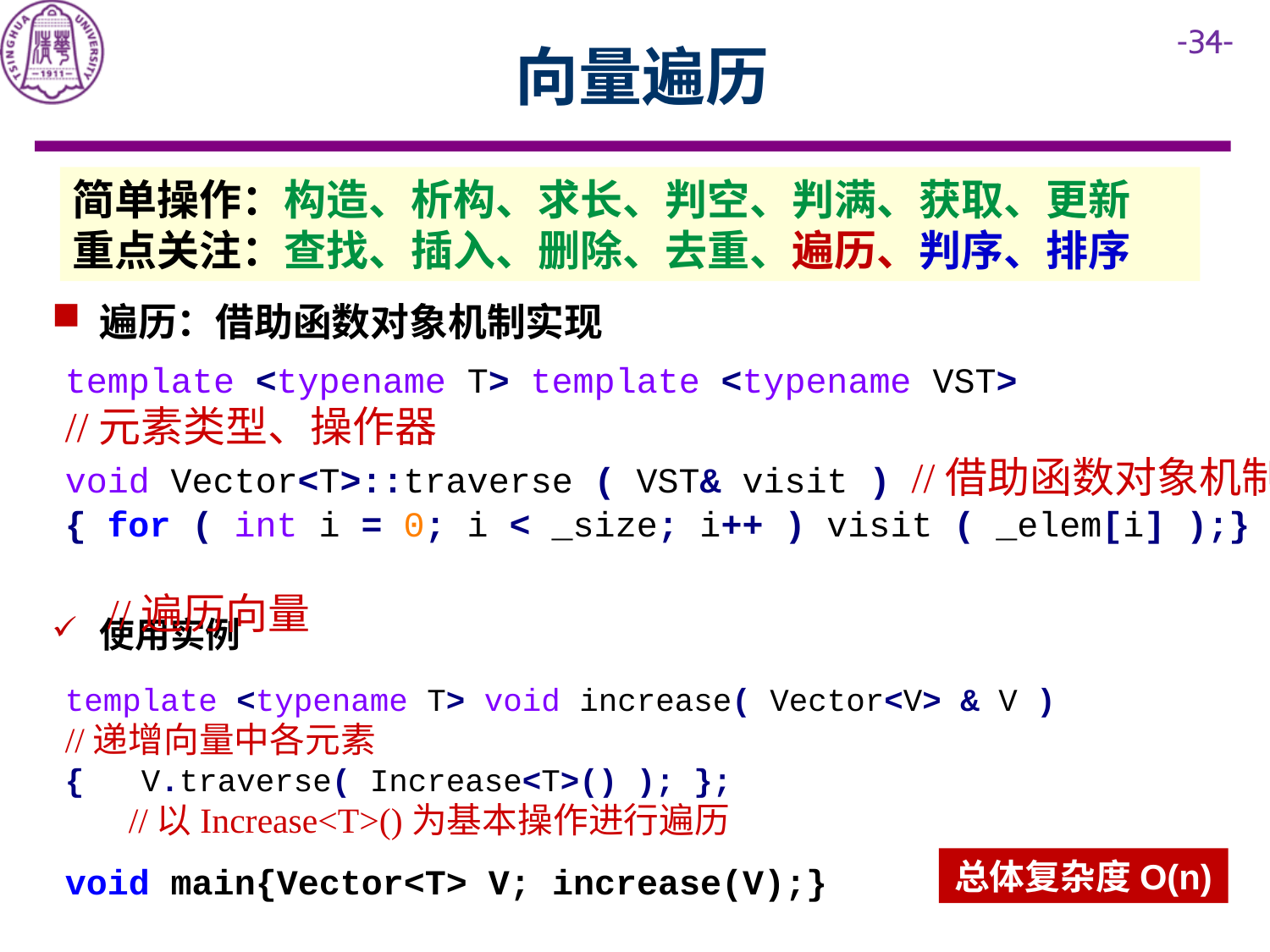

# 向量遍历
简单操作：构造、析构、求长、判空、判满、获取、更新
重点关注：查找、插入、删除、去重、遍历、判序、排序
遍历：借助函数对象机制实现
template <typename T> template <typename VST>
//元素类型、操作器
void Vector<T>::traverse ( VST& visit ) //借助函数对象机制
{ for ( int i = 0; i < _size; i++ ) visit ( _elem[i] );}
  //遍历向量
使用实例

template <typename T> void increase( Vector<V> & V )
//递增向量中各元素
{   V.traverse( Increase<T>() ); };
   //以Increase<T>()为基本操作进行遍历
总体复杂度O(n)
void main{Vector<T> V; increase(V);}